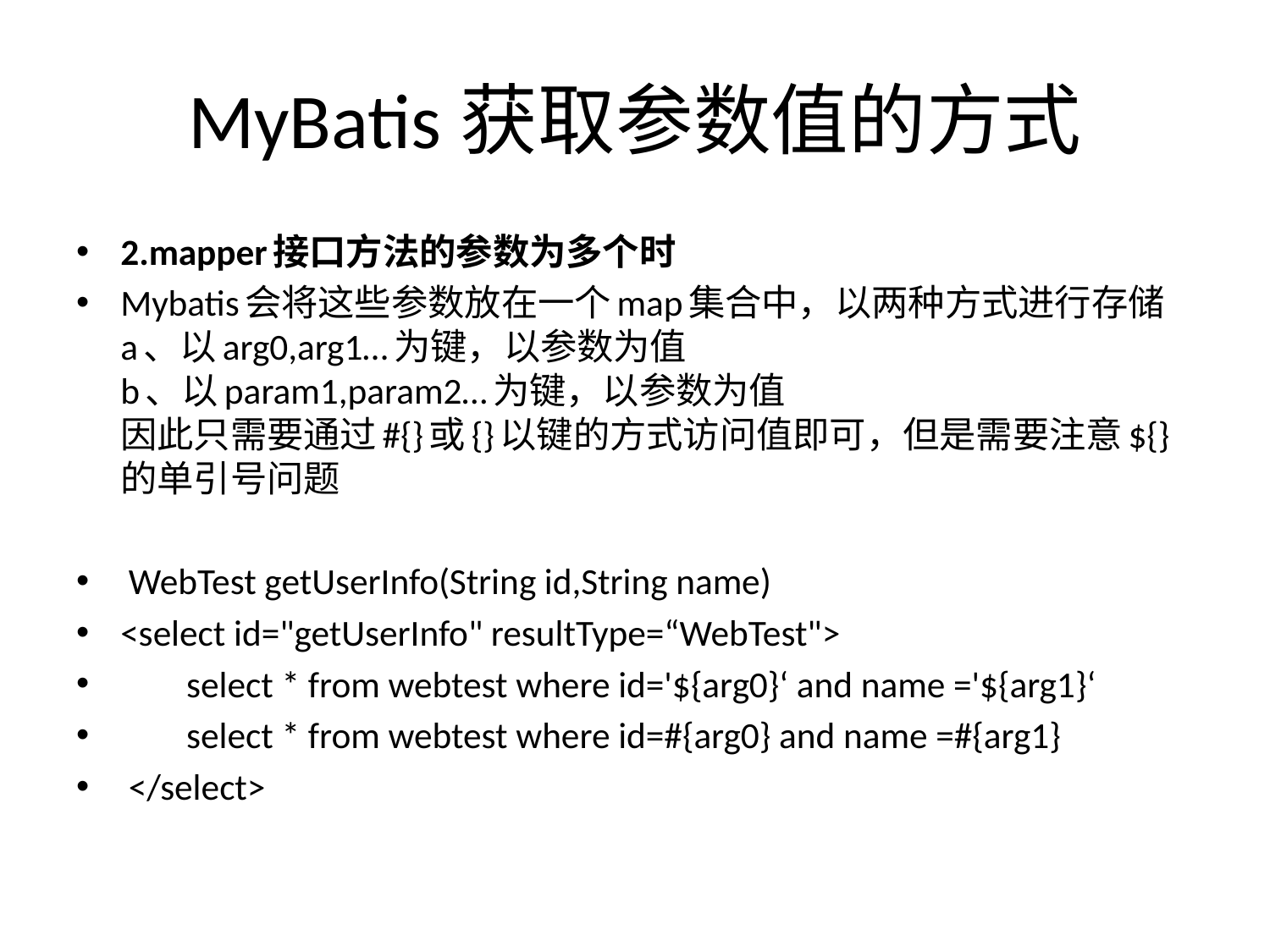

# MyBatis获取参数值的方式
2.mapper接口方法的参数为多个时
Mybatis会将这些参数放在一个map集合中，以两种方式进行存储
a、以arg0,arg1…为键，以参数为值
b、以param1,param2…为键，以参数为值
因此只需要通过#{}或{}以键的方式访问值即可，但是需要注意${}的单引号问题

 WebTest getUserInfo(String id,String name)
<select id="getUserInfo" resultType=“WebTest">
        select * from webtest where id='${arg0}‘ and name ='${arg1}‘
        select * from webtest where id=#{arg0} and name =#{arg1}
 </select>